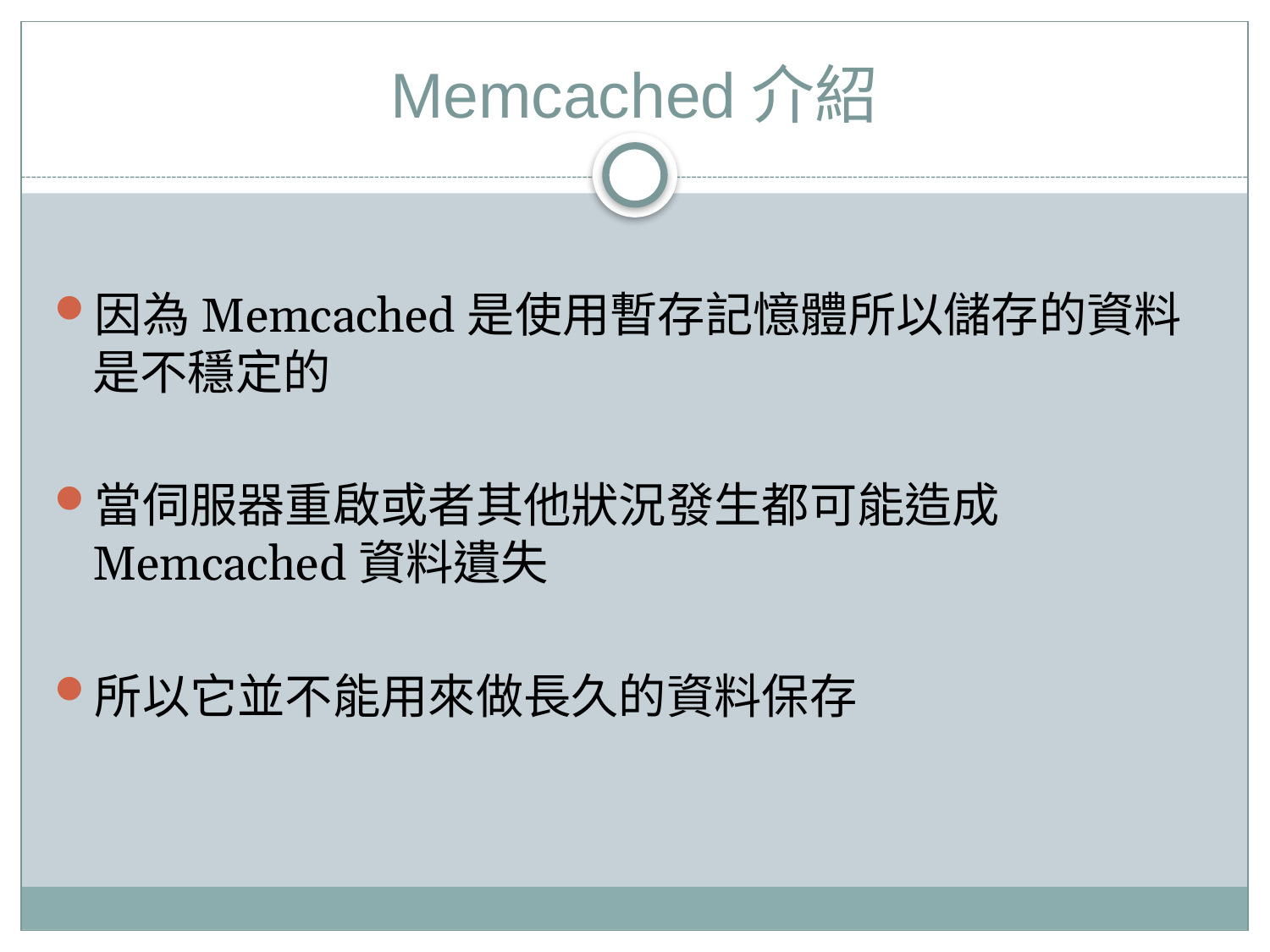

# Memcached介紹

因為Memcached是使用暫存記憶體所以儲存的資料是不穩定的

當伺服器重啟或者其他狀況發生都可能造成Memcached資料遺失

所以它並不能用來做長久的資料保存